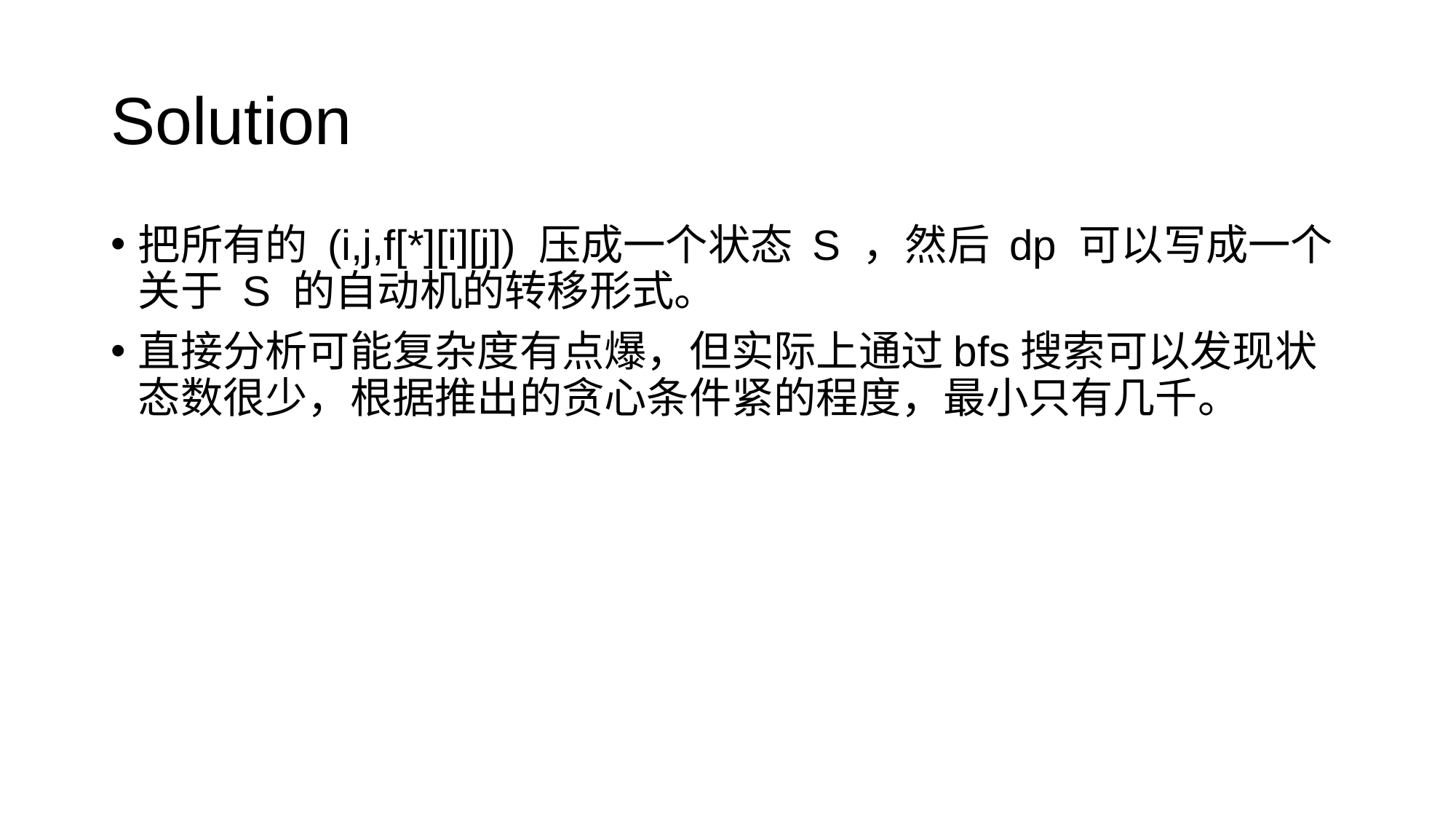

# Solution
把所有的 (i,j,f[*][i][j]) 压成一个状态 S ，然后 dp 可以写成一个关于 S 的自动机的转移形式。
直接分析可能复杂度有点爆，但实际上通过bfs搜索可以发现状态数很少，根据推出的贪心条件紧的程度，最小只有几千。